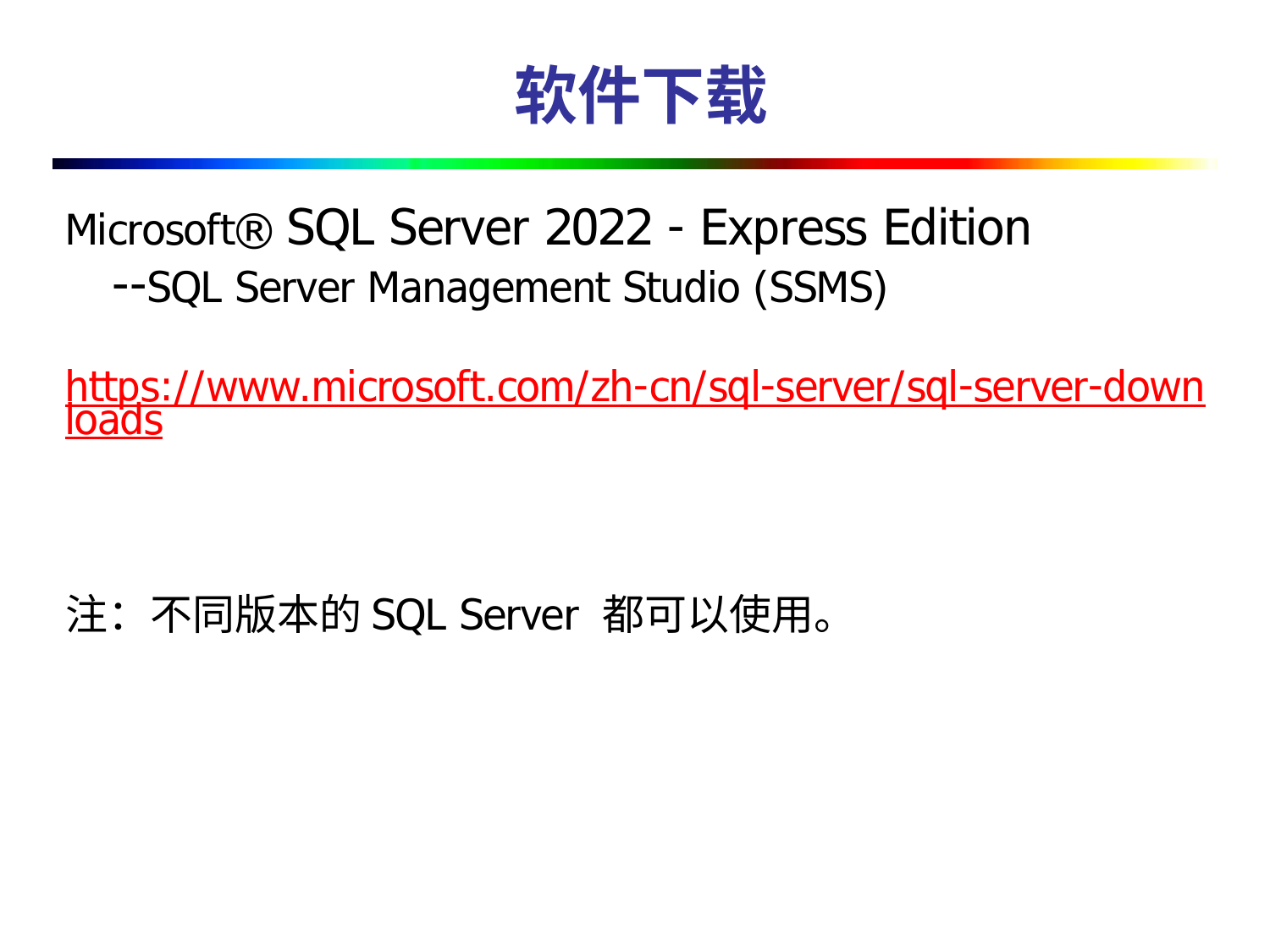

# 软件下载
Microsoft® SQL Server 2022 - Express Edition
   --SQL Server Management Studio (SSMS)

https://www.microsoft.com/zh-cn/sql-server/sql-server-downloads

注：不同版本的SQL Server 都可以使用。